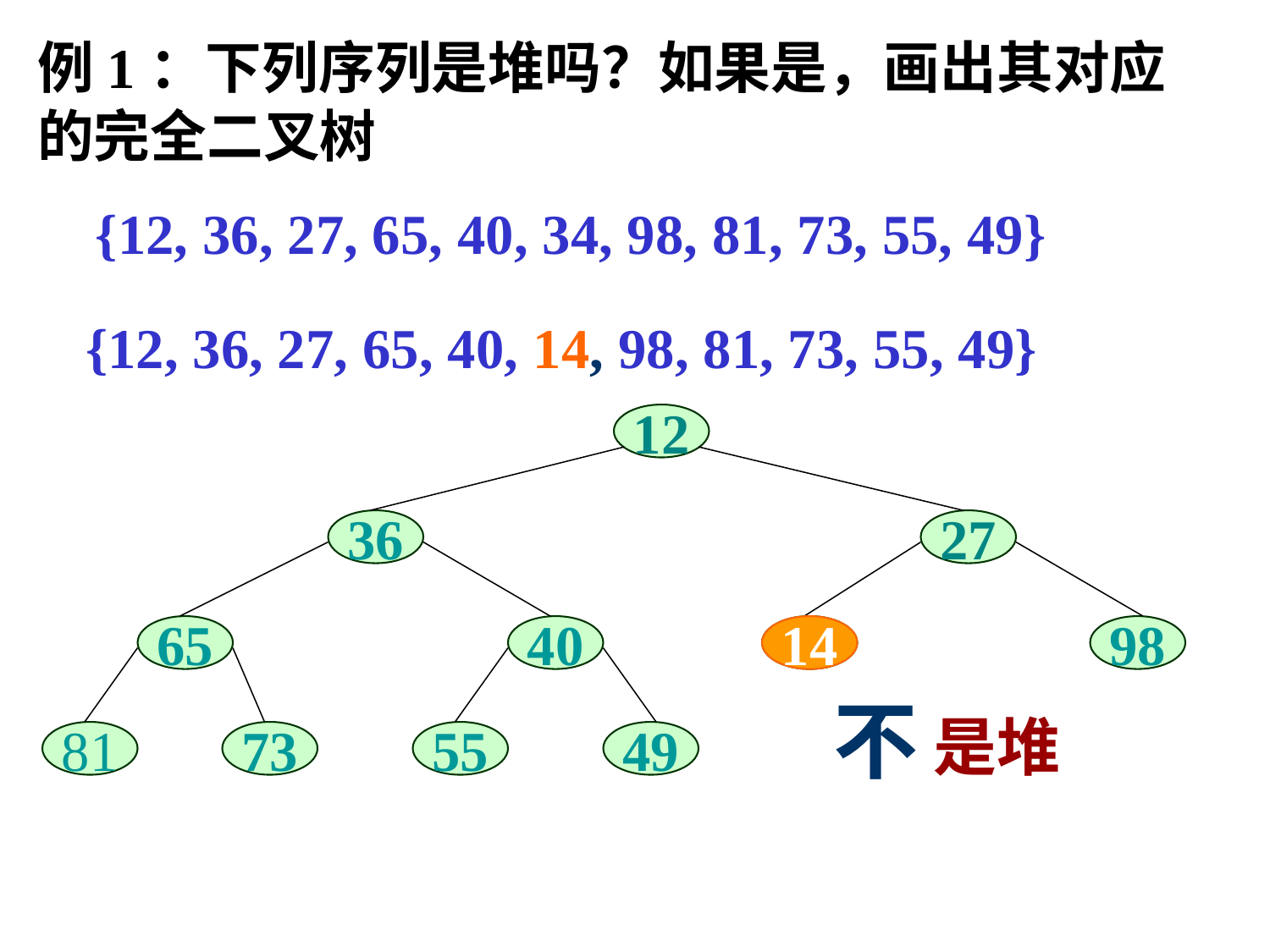

例1：下列序列是堆吗？如果是，画出其对应的完全二叉树
{12, 36, 27, 65, 40, 34, 98, 81, 73, 55, 49}
{12, 36, 27, 65, 40, 14, 98, 81, 73, 55, 49}
12

36
27

65
40
34
98

81
73
55
49
14
不
是堆